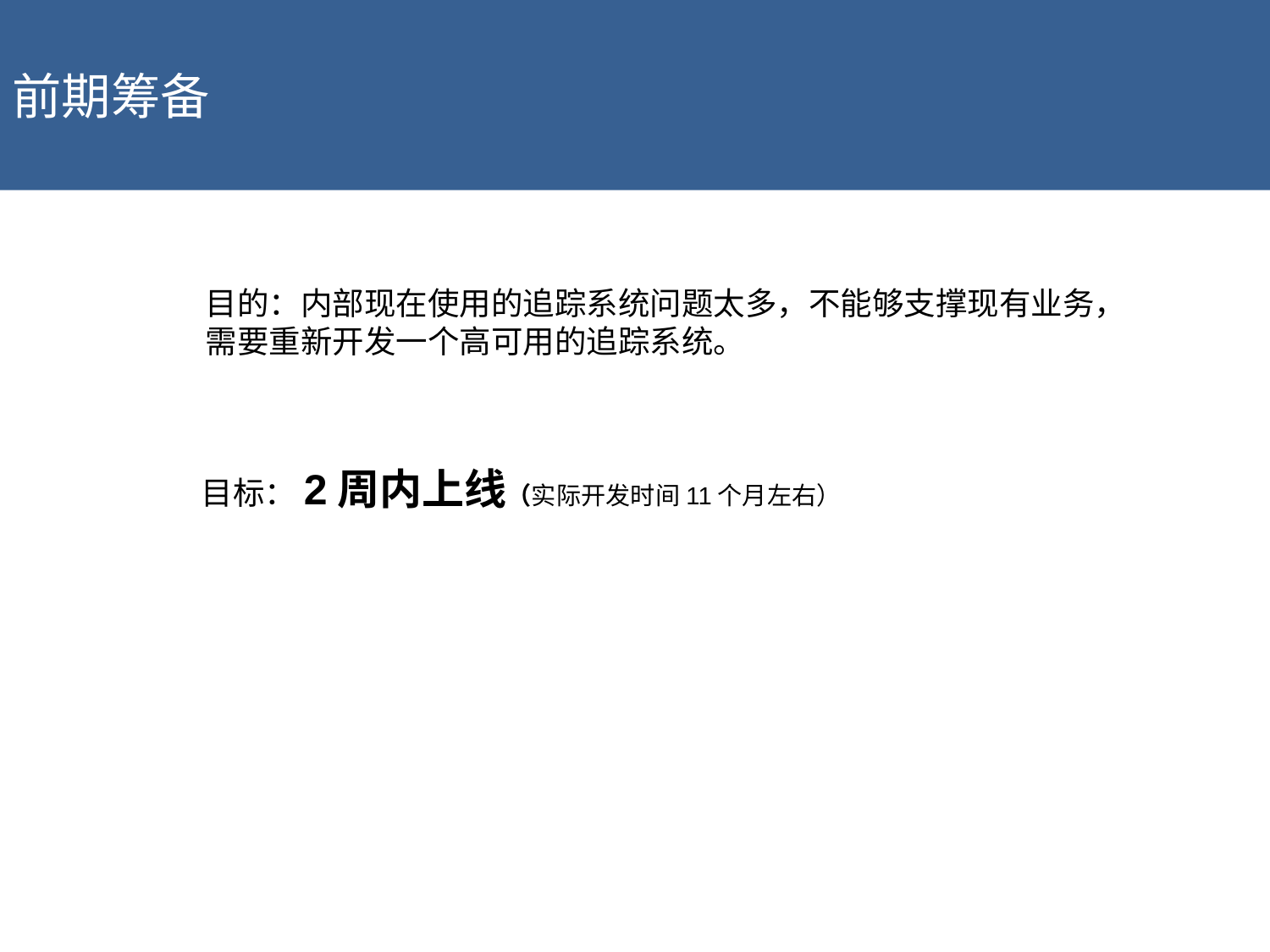

前期筹备

点击添加文本
目的：内部现在使用的追踪系统问题太多，不能够支撑现有业务，
需要重新开发一个高可用的追踪系统。
点击添加文本
目标：2周内上线（实际开发时间11个月左右）

点击添加文本
点击添加文本